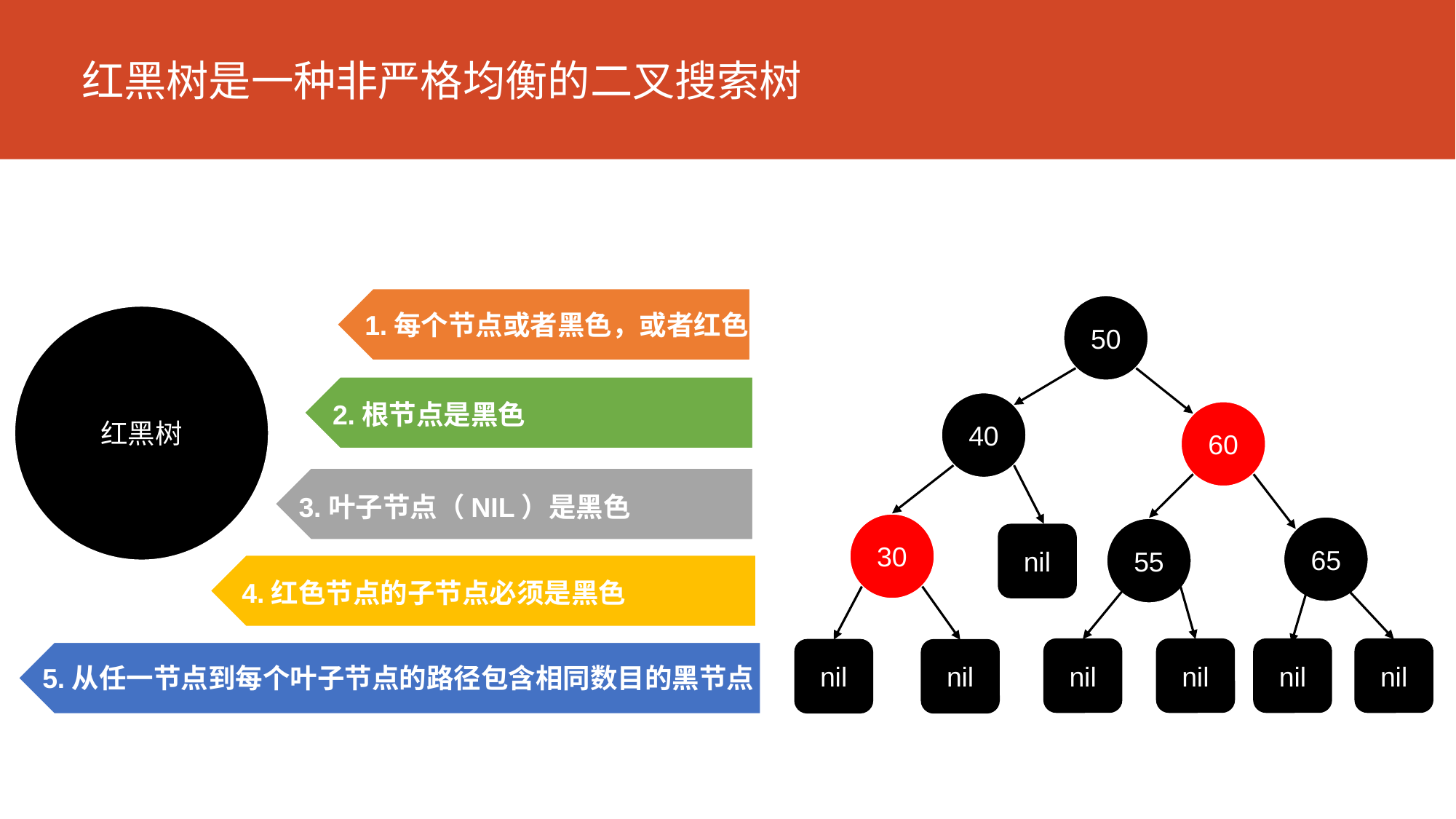

# 红黑树是一种非严格均衡的二叉搜索树

50
1.每个节点或者黑色，或者红色
红黑树

2.根节点是黑色
40
60

3.叶子节点（NIL）是黑色
30
65
55
nil

4.红色节点的子节点必须是黑色
nil
nil
nil
nil
nil
nil

5.从任一节点到每个叶子节点的路径包含相同数目的黑节点